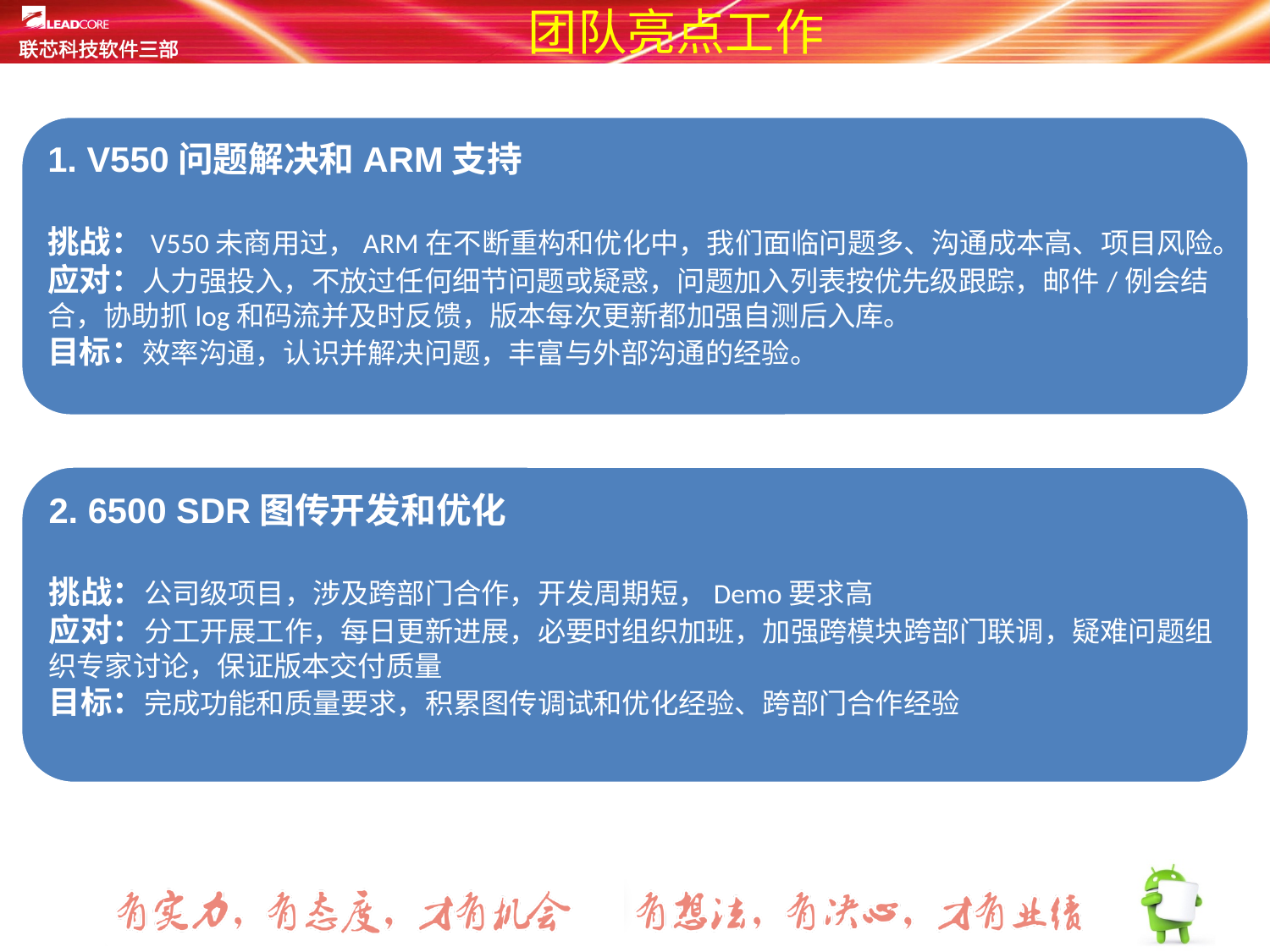

# 团队亮点工作
1. V550问题解决和ARM支持

挑战：V550未商用过，ARM在不断重构和优化中，我们面临问题多、沟通成本高、项目风险。
应对：人力强投入，不放过任何细节问题或疑惑，问题加入列表按优先级跟踪，邮件/例会结合，协助抓log和码流并及时反馈，版本每次更新都加强自测后入库。
目标：效率沟通，认识并解决问题，丰富与外部沟通的经验。

2. 6500 SDR图传开发和优化

挑战：公司级项目，涉及跨部门合作，开发周期短，Demo要求高
应对：分工开展工作，每日更新进展，必要时组织加班，加强跨模块跨部门联调，疑难问题组织专家讨论，保证版本交付质量
目标：完成功能和质量要求，积累图传调试和优化经验、跨部门合作经验